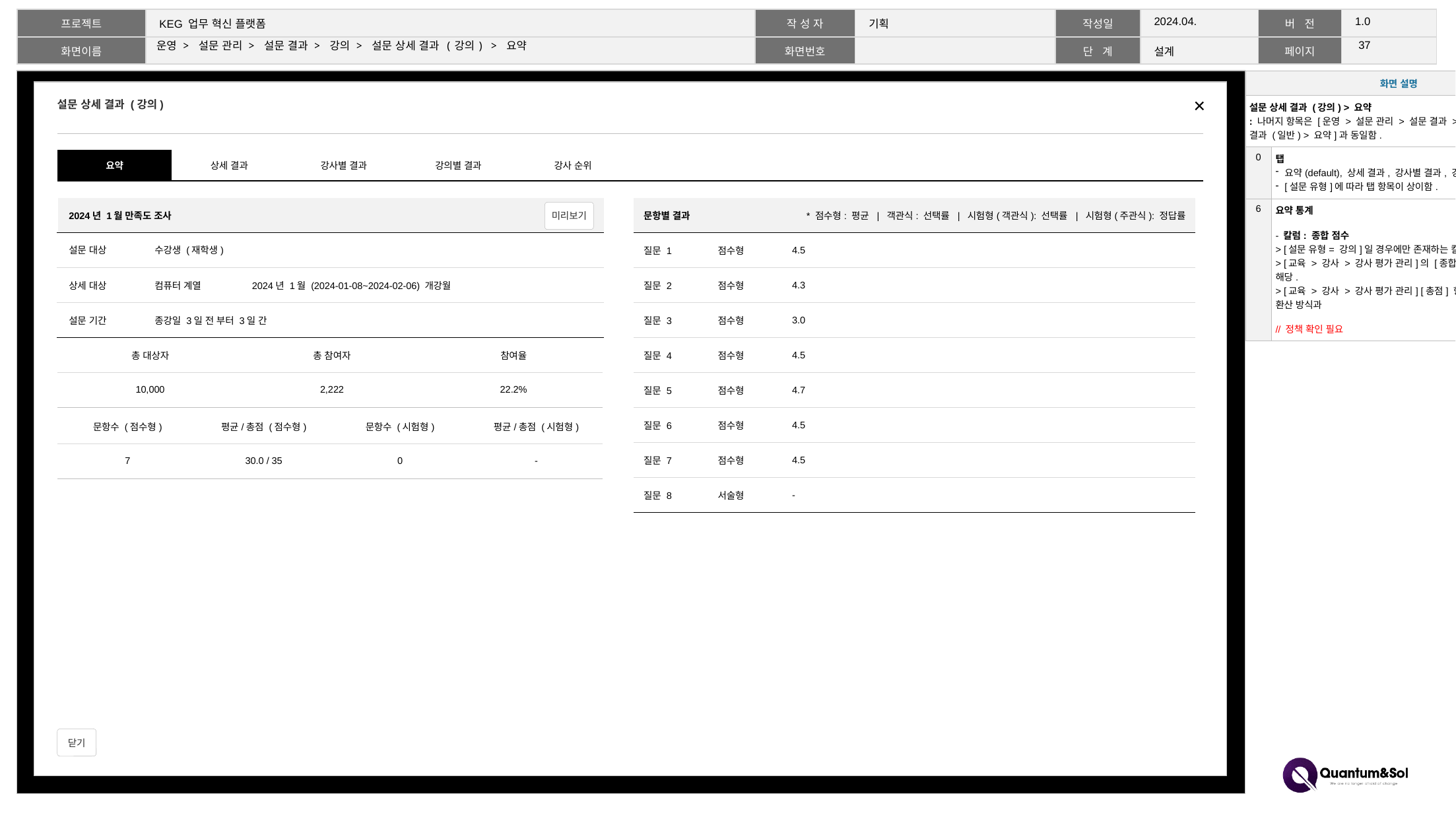

37

# 운영 > 설문 관리 > 설문 결과 > 강의 > 설문 상세 결과 (강의) > 요약
| 화면 설명 |  |
| --- | --- |
| 설문 상세 결과 (강의) > 요약 : 나머지 항목은 [운영 > 설문 관리 > 설문 결과 > 일반 > 설문 상세 결과 (일반) > 요약]과 동일함. |  |
| 0 | 탭 요약(default), 상세 결과, 강사별 결과, 강의별 결과, 강사 순위 [설문 유형]에 따라 탭 항목이 상이함. |
| 6 | 요약 통계 - 칼럼: 종합 점수 > [설문 유형= 강의]일 경우에만 존재하는 칼럼. > [교육 > 강사 > 강사 평가 관리]의 [종합] 탭의 [총점]에 해당. > [교육 > 강사 > 강사 평가 관리] [총점] 항목 중 [만족도] 환산 방식과 // 정책 확인 필요 |
설문 상세 결과 (강의)
닫기
| 요약 | 상세 결과 | 강사별 결과 | 강의별 결과 | 강사 순위 |  |  |  |  |  |
| --- | --- | --- | --- | --- | --- | --- | --- | --- | --- |
| 2024년 1월 만족도 조사 |  |  |  |
| --- | --- | --- | --- |
| 설문 대상 | 수강생 (재학생) |  |  |
| 상세 대상 | 컴퓨터 계열 | 2024년 1월 (2024-01-08~2024-02-06) 개강월 |  |
| 설문 기간 | 종강일 3일 전 부터 3일 간 |  |  |
| 문항별 결과 |  | \* 점수형: 평균 | 객관식: 선택률 | 시험형(객관식): 선택률 | 시험형(주관식): 정답률 |
| --- | --- | --- |
| 질문 1 | 점수형 | 4.5 |
| 질문 2 | 점수형 | 4.3 |
| 질문 3 | 점수형 | 3.0 |
| 질문 4 | 점수형 | 4.5 |
| 질문 5 | 점수형 | 4.7 |
| 질문 6 | 점수형 | 4.5 |
| 질문 7 | 점수형 | 4.5 |
| 질문 8 | 서술형 | - |
미리보기
| 총 대상자 | 총 참여자 | 참여율 |
| --- | --- | --- |
| 10,000 | 2,222 | 22.2% |
| 문항수 (점수형) | 평균/총점 (점수형) | 문항수 (시험형) | 평균/총점 (시험형) |
| --- | --- | --- | --- |
| 7 | 30.0 / 35 | 0 | - |